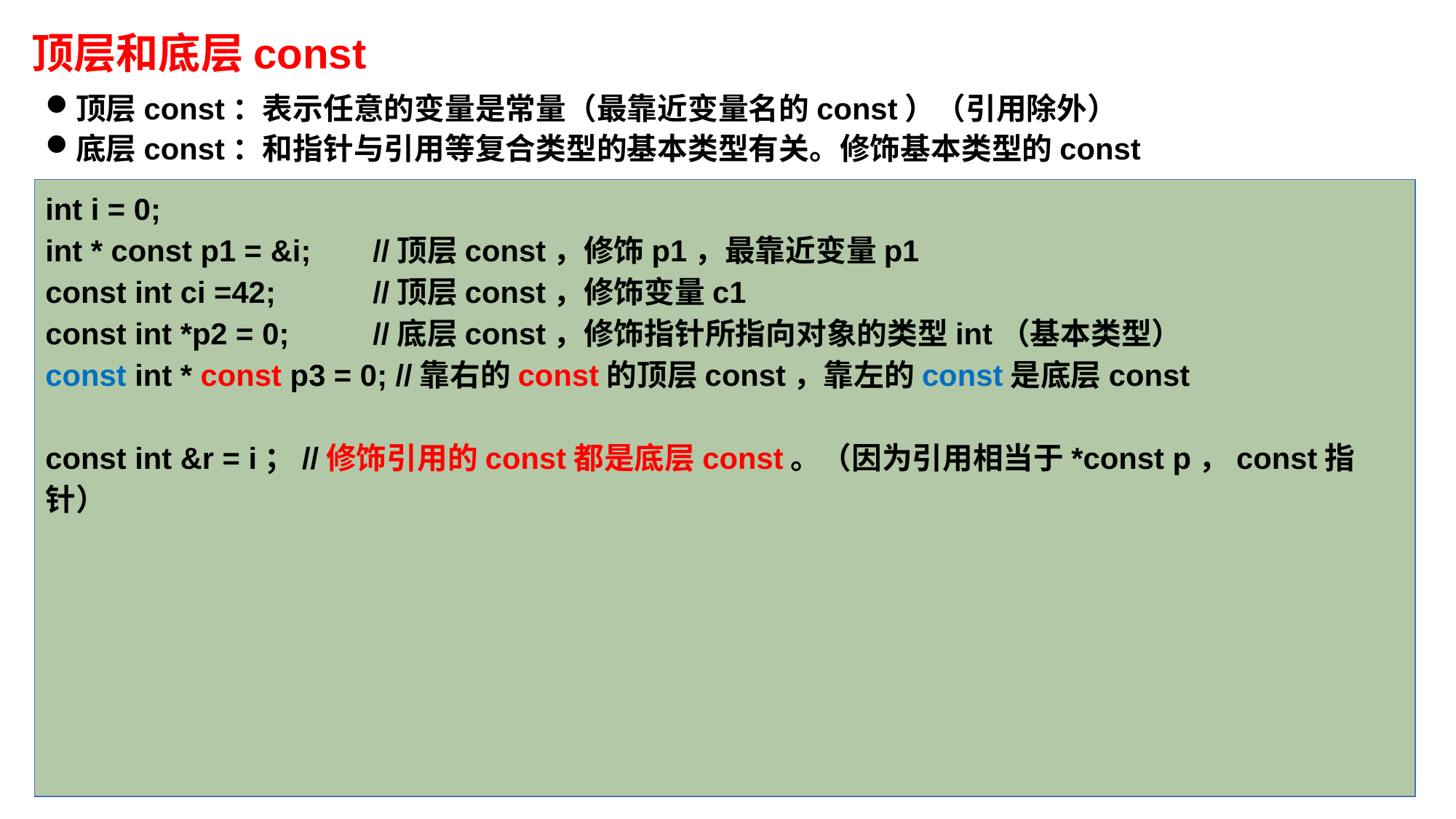

# 顶层和底层const
顶层const：表示任意的变量是常量（最靠近变量名的const）（引用除外）
底层const：和指针与引用等复合类型的基本类型有关。修饰基本类型的const
int i = 0;
int * const p1 = &i;	//顶层const，修饰p1，最靠近变量p1
const int ci =42; 	//顶层const，修饰变量c1
const int *p2 = 0;	//底层const，修饰指针所指向对象的类型int（基本类型）
const int * const p3 = 0; //靠右的const的顶层const，靠左的const是底层const

const int &r = i；//修饰引用的const都是底层const。（因为引用相当于*const p，const指针）